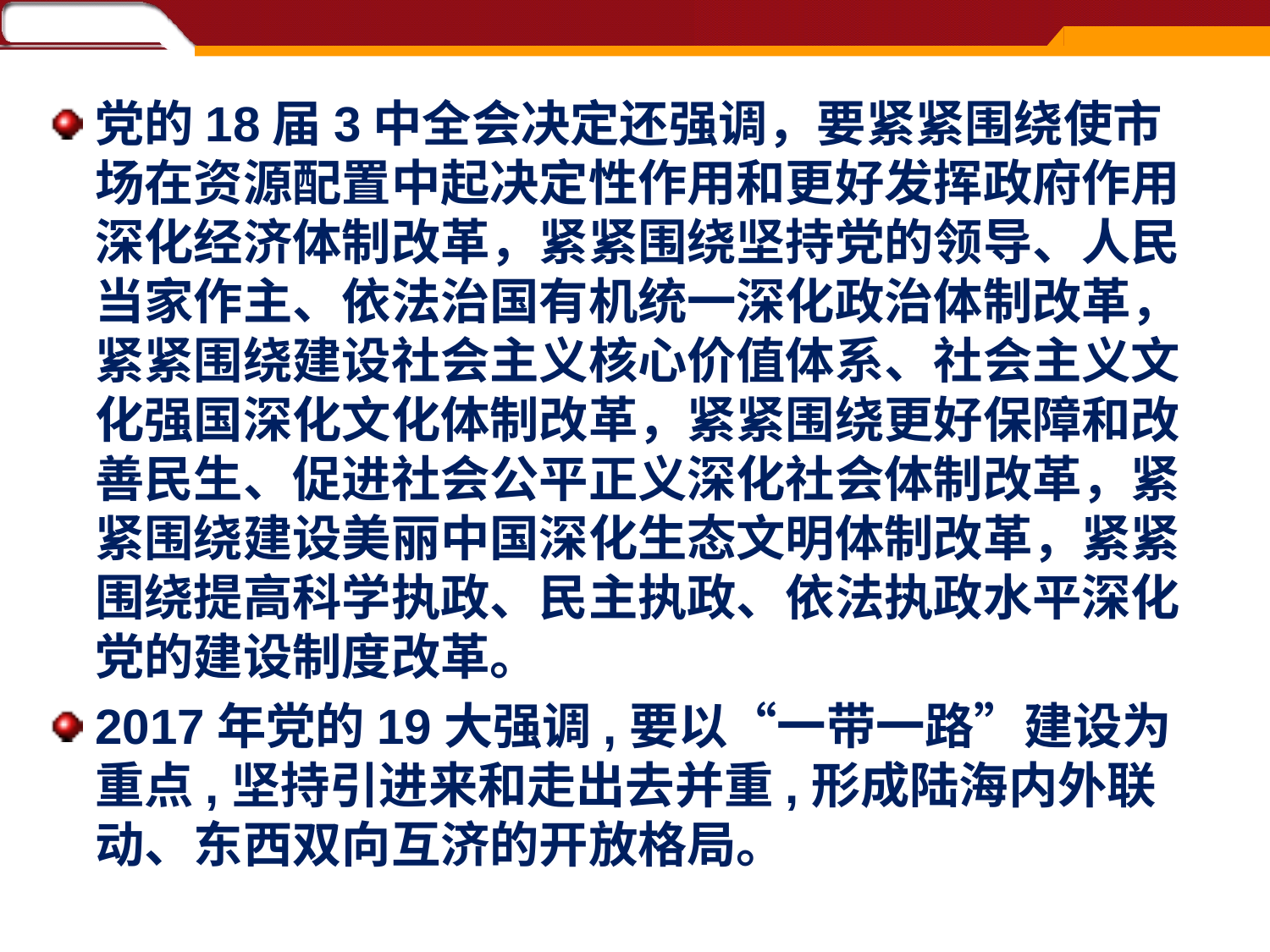

党的18届3中全会决定还强调，要紧紧围绕使市场在资源配置中起决定性作用和更好发挥政府作用深化经济体制改革，紧紧围绕坚持党的领导、人民当家作主、依法治国有机统一深化政治体制改革，紧紧围绕建设社会主义核心价值体系、社会主义文化强国深化文化体制改革，紧紧围绕更好保障和改善民生、促进社会公平正义深化社会体制改革，紧紧围绕建设美丽中国深化生态文明体制改革，紧紧围绕提高科学执政、民主执政、依法执政水平深化党的建设制度改革。
2017年党的19大强调,要以“一带一路”建设为重点,坚持引进来和走出去并重,形成陆海内外联动、东西双向互济的开放格局。
#